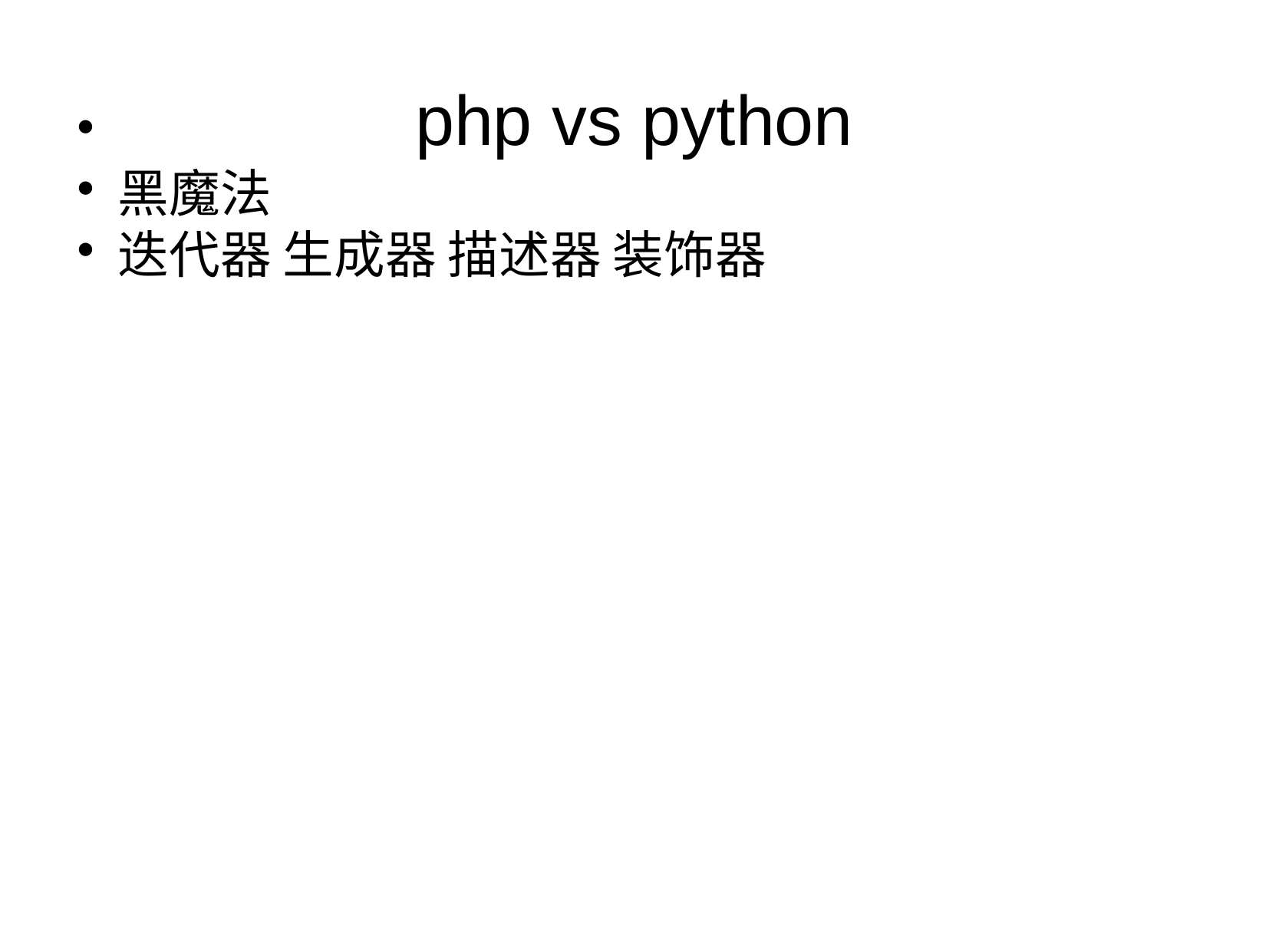

php vs python

黑魔法
迭代器 生成器 描述器 装饰器